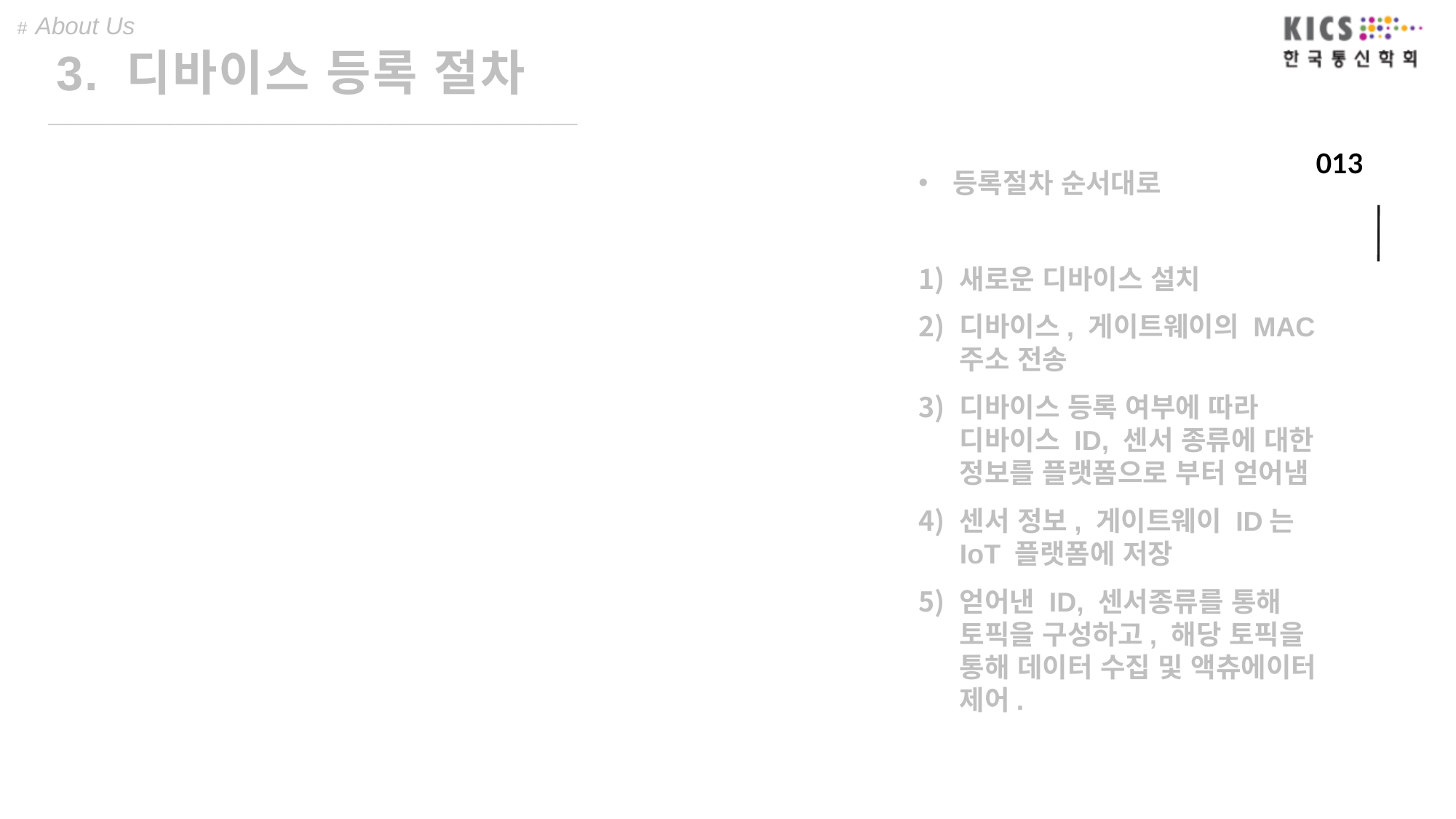

# About Us
3. 디바이스 등록 절차
_________________________________________________________
등록절차 순서대로

새로운 디바이스 설치
디바이스, 게이트웨이의 MAC 주소 전송
디바이스 등록 여부에 따라 디바이스 ID, 센서 종류에 대한 정보를 플랫폼으로 부터 얻어냄
센서 정보, 게이트웨이 ID는 IoT 플랫폼에 저장
얻어낸 ID, 센서종류를 통해 토픽을 구성하고, 해당 토픽을 통해 데이터 수집 및 액츄에이터 제어.